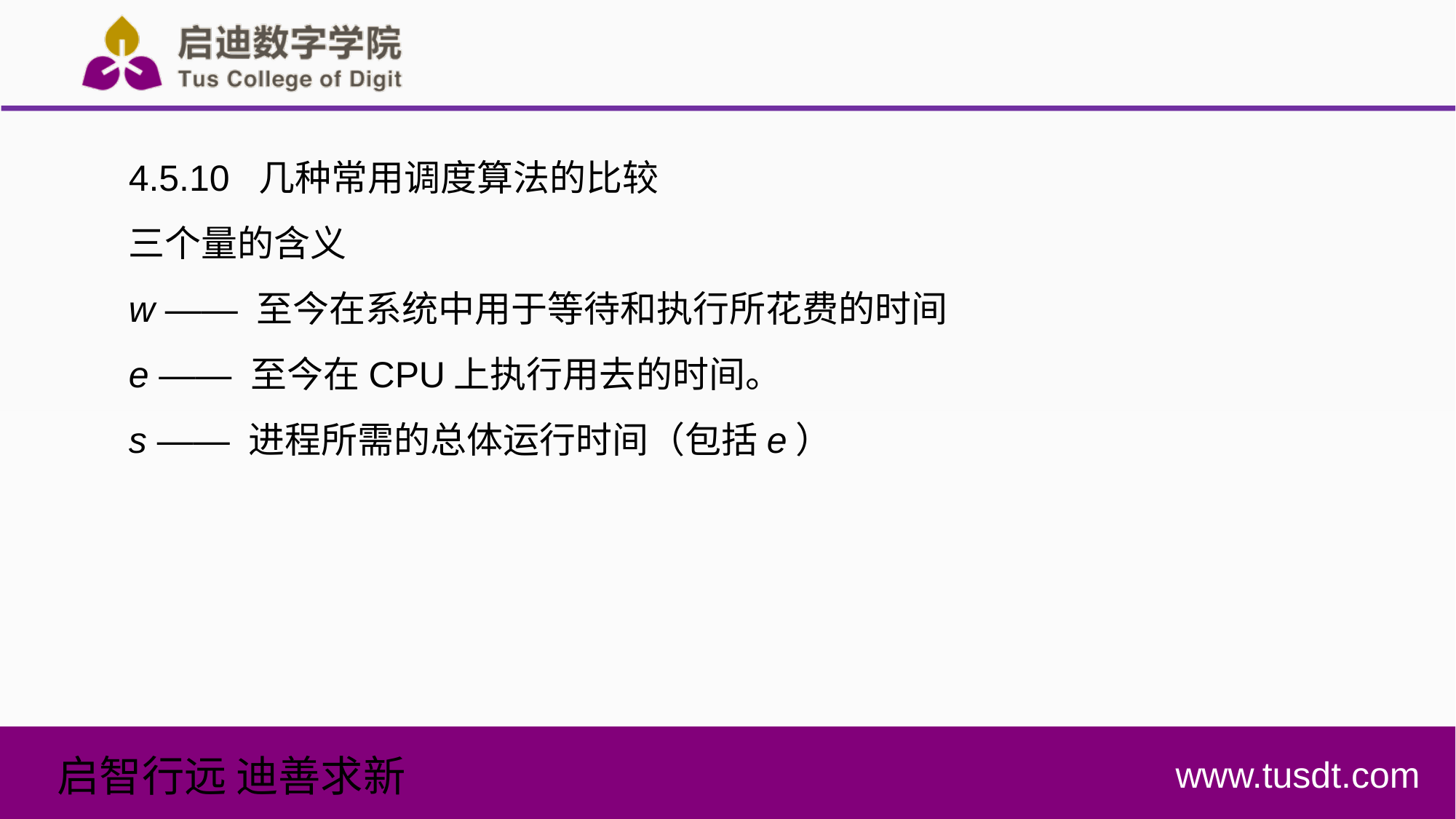

4.5.10  几种常用调度算法的比较
三个量的含义
w —— 至今在系统中用于等待和执行所花费的时间
e —— 至今在CPU上执行用去的时间。
s —— 进程所需的总体运行时间（包括e）